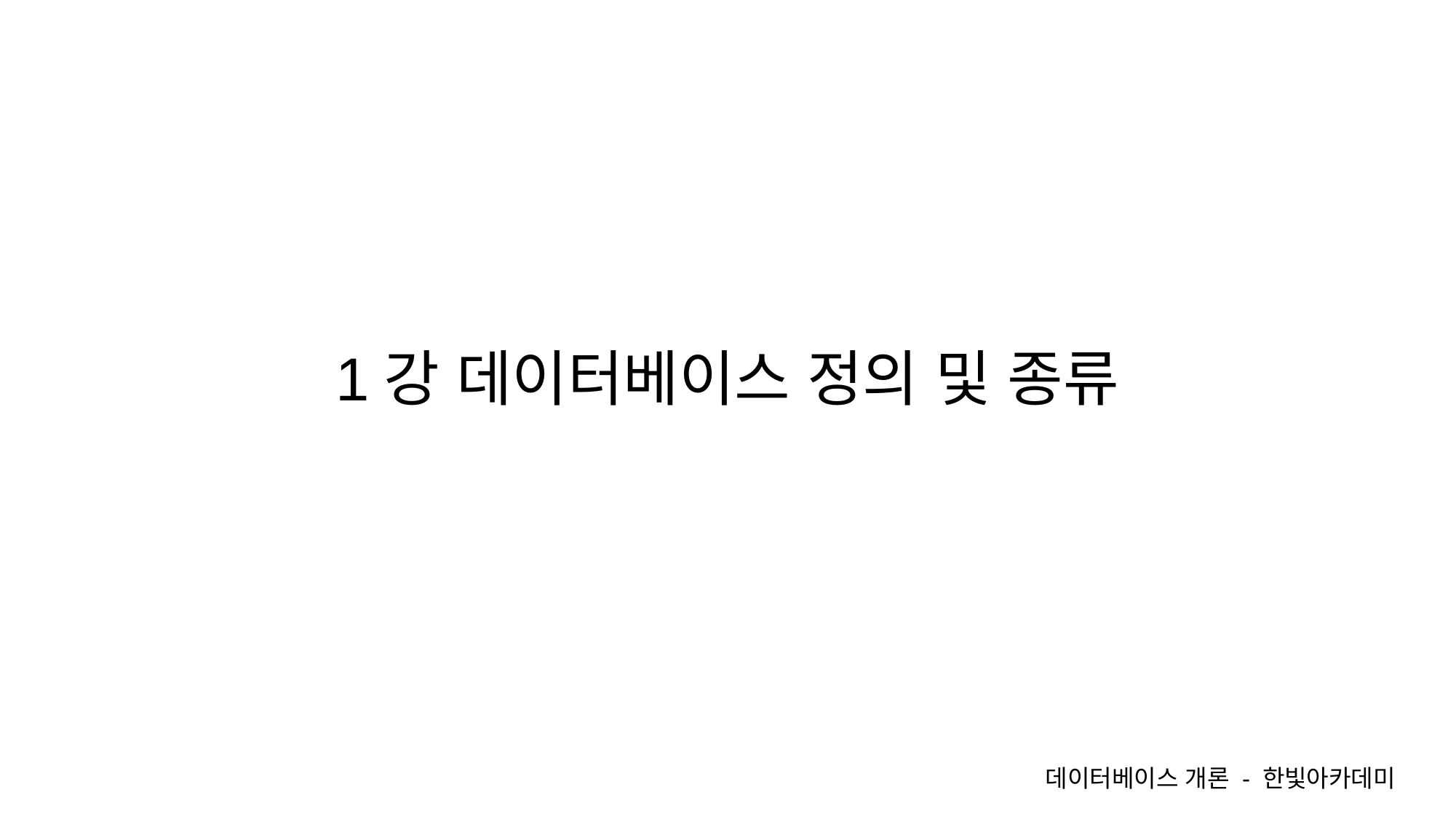

# 1강 데이터베이스 정의 및 종류

데이터베이스 개론 - 한빛아카데미